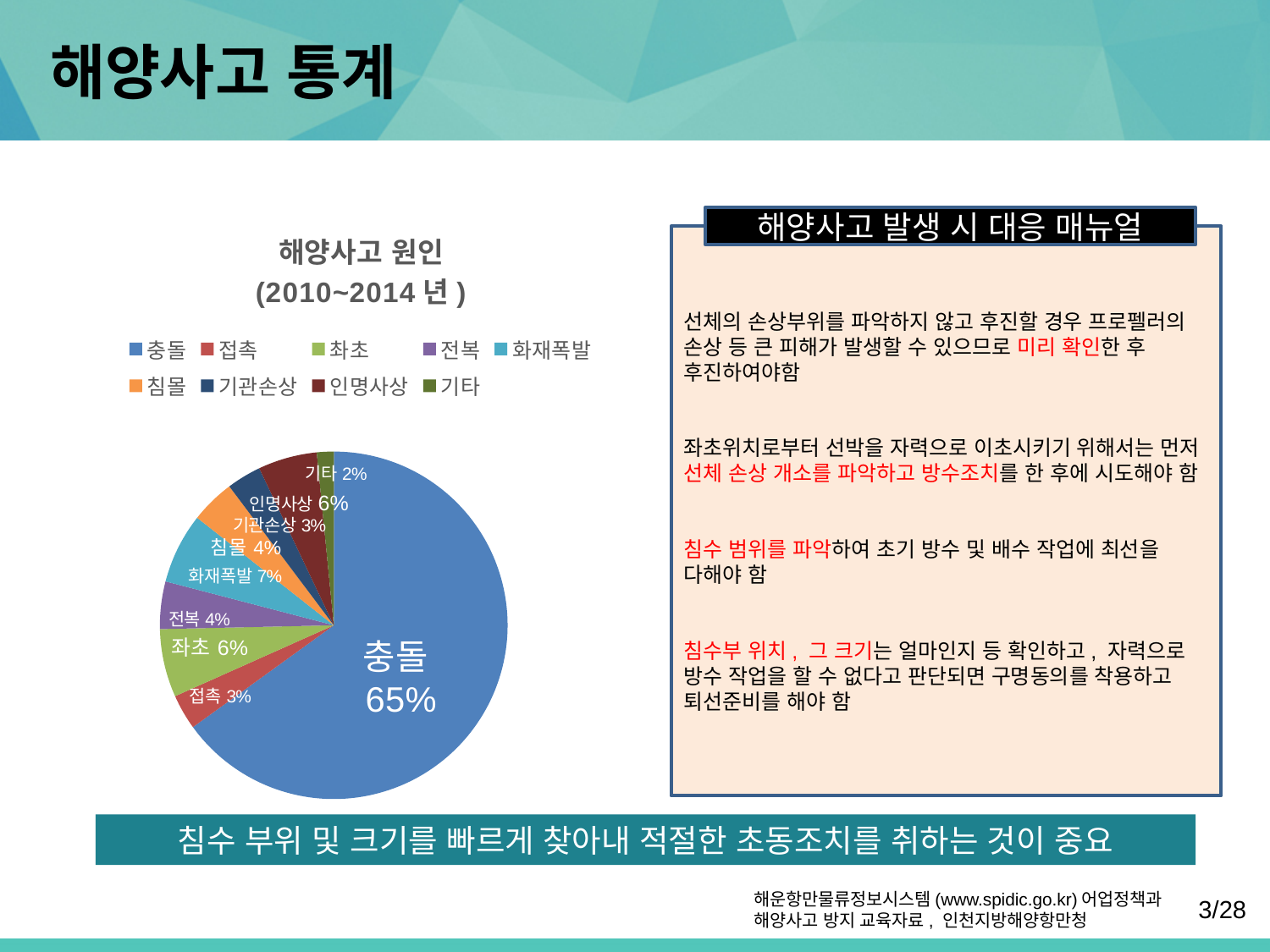

# 해양사고 통계

### Chart: 해양사고 원인
(2010~2014년)

| Category |  |
|---|---|
| 충돌 | 913.0 |
| 접촉 | 46.0 |
| 촤초 | 89.0 |
| 전복 | 62.0 |
| 화재폭발 | 92.0 |
| 침몰 | 58.0 |
| 기관손상 | 45.0 |
| 인명사상 | 77.0 |
| 기타 | 22.0 |
해양사고 발생 시 대응 매뉴얼
선체의 손상부위를 파악하지 않고 후진할 경우 프로펠러의 손상 등 큰 피해가 발생할 수 있으므로 미리 확인한 후 후진하여야함

좌초위치로부터 선박을 자력으로 이초시키기 위해서는 먼저 선체 손상 개소를 파악하고 방수조치를 한 후에 시도해야 함

침수 범위를 파악하여 초기 방수 및 배수 작업에 최선을 다해야 함

침수부 위치, 그 크기는 얼마인지 등 확인하고, 자력으로 방수 작업을 할 수 없다고 판단되면 구명동의를 착용하고 퇴선준비를 해야 함
침수 부위 및 크기를 빠르게 찾아내 적절한 초동조치를 취하는 것이 중요
해운항만물류정보시스템(www.spidic.go.kr)어업정책과
해양사고 방지 교육자료, 인천지방해양항만청
3/28